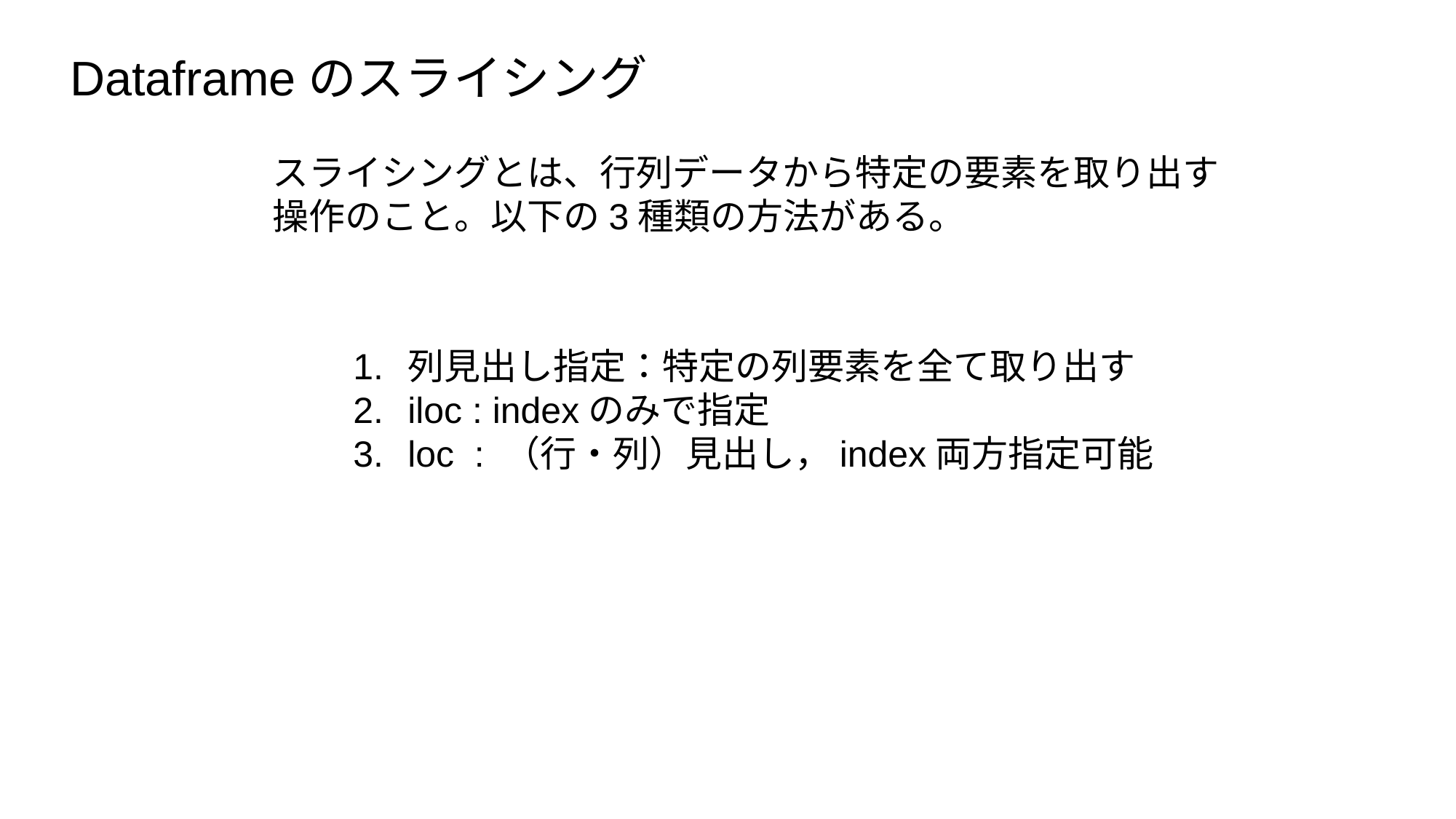

Dataframeのスライシング
スライシングとは、行列データから特定の要素を取り出す
操作のこと。以下の3種類の方法がある。
列見出し指定：特定の列要素を全て取り出す
iloc : indexのみで指定
loc  : （行・列）見出し，index両方指定可能